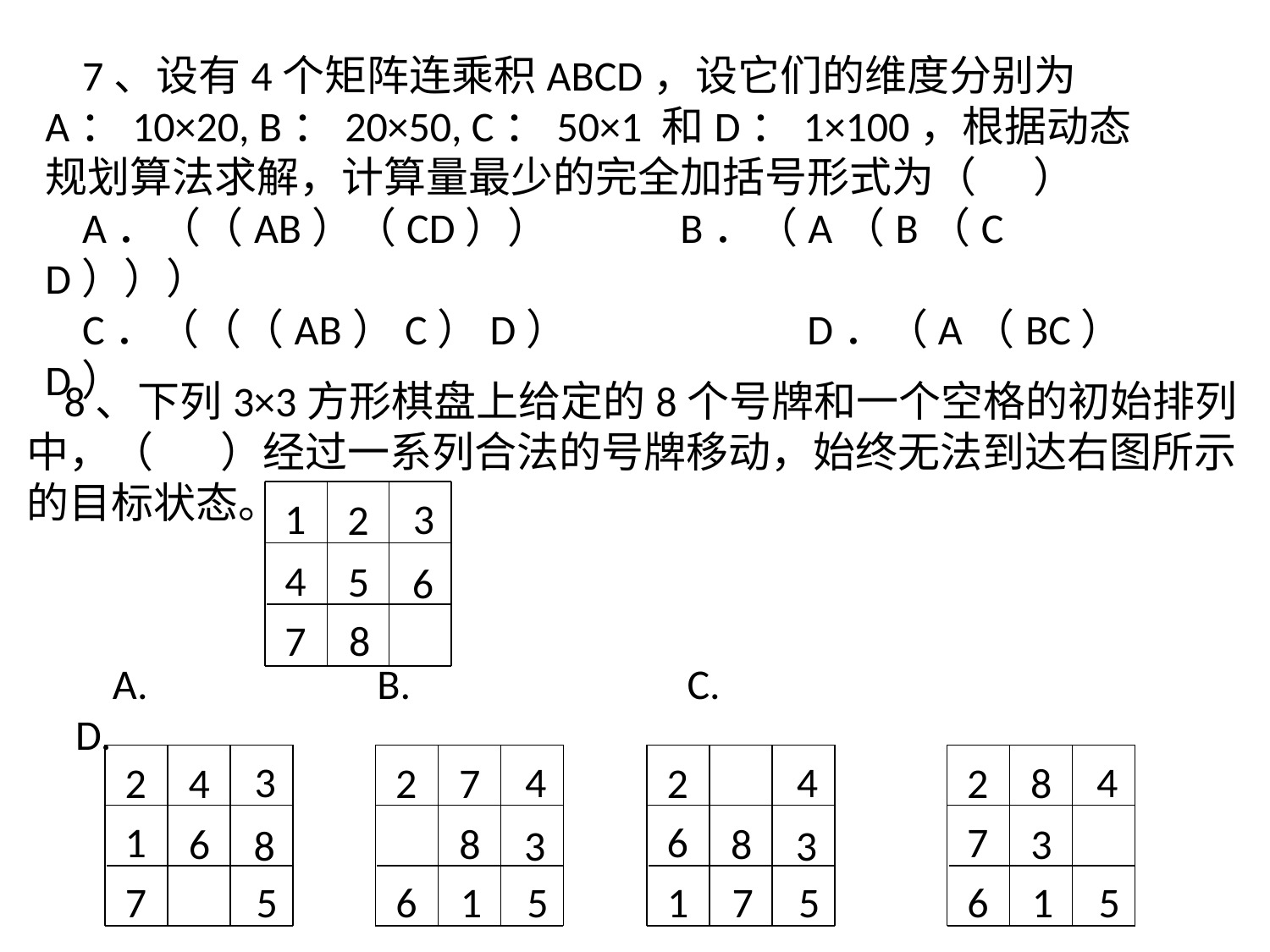

7、设有4个矩阵连乘积ABCD，设它们的维度分别为A：10×20, B：20×50, C：50×1 和D：1×100，根据动态规划算法求解，计算量最少的完全加括号形式为（      ）
A．（（AB）（CD））		B．（A（B（CD）））
C．（（（AB）C）D）		D．（A（BC）D）

8、下列3×3方形棋盘上给定的8个号牌和一个空格的初始排列中，（       ）经过一系列合法的号牌移动，始终无法到达右图所示的目标状态。

3
1
2
4
5
6
7
8

A.           	     B.                             C.             	   D.

3
2
4
1
6
8
7

5
4
2
7

8
3
6
1
5
4
2

6
8
3
1
7
5
4
2
8
7
3

6
1
5